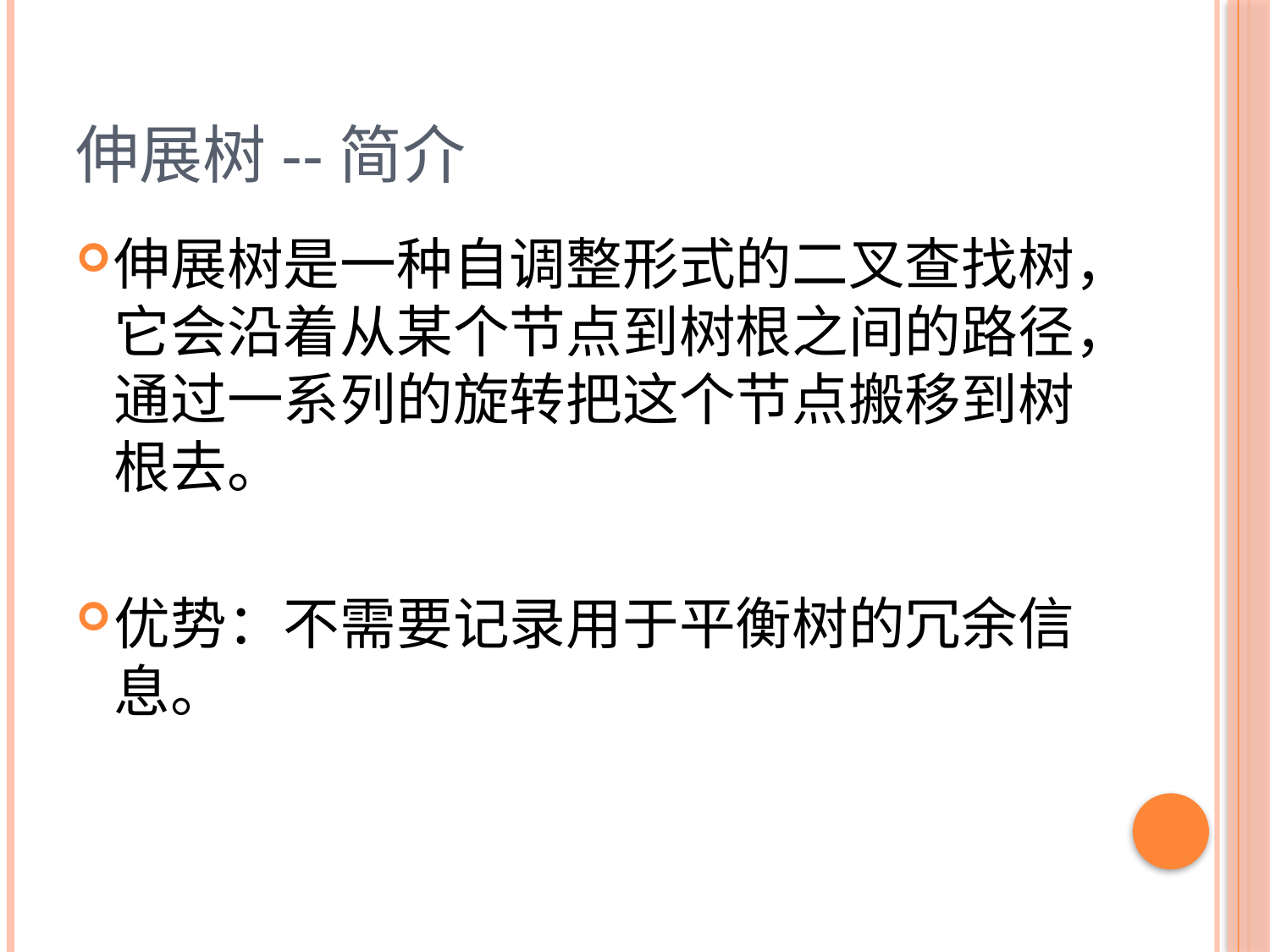

# 伸展树--简介
伸展树是一种自调整形式的二叉查找树，它会沿着从某个节点到树根之间的路径，通过一系列的旋转把这个节点搬移到树根去。

优势：不需要记录用于平衡树的冗余信息。